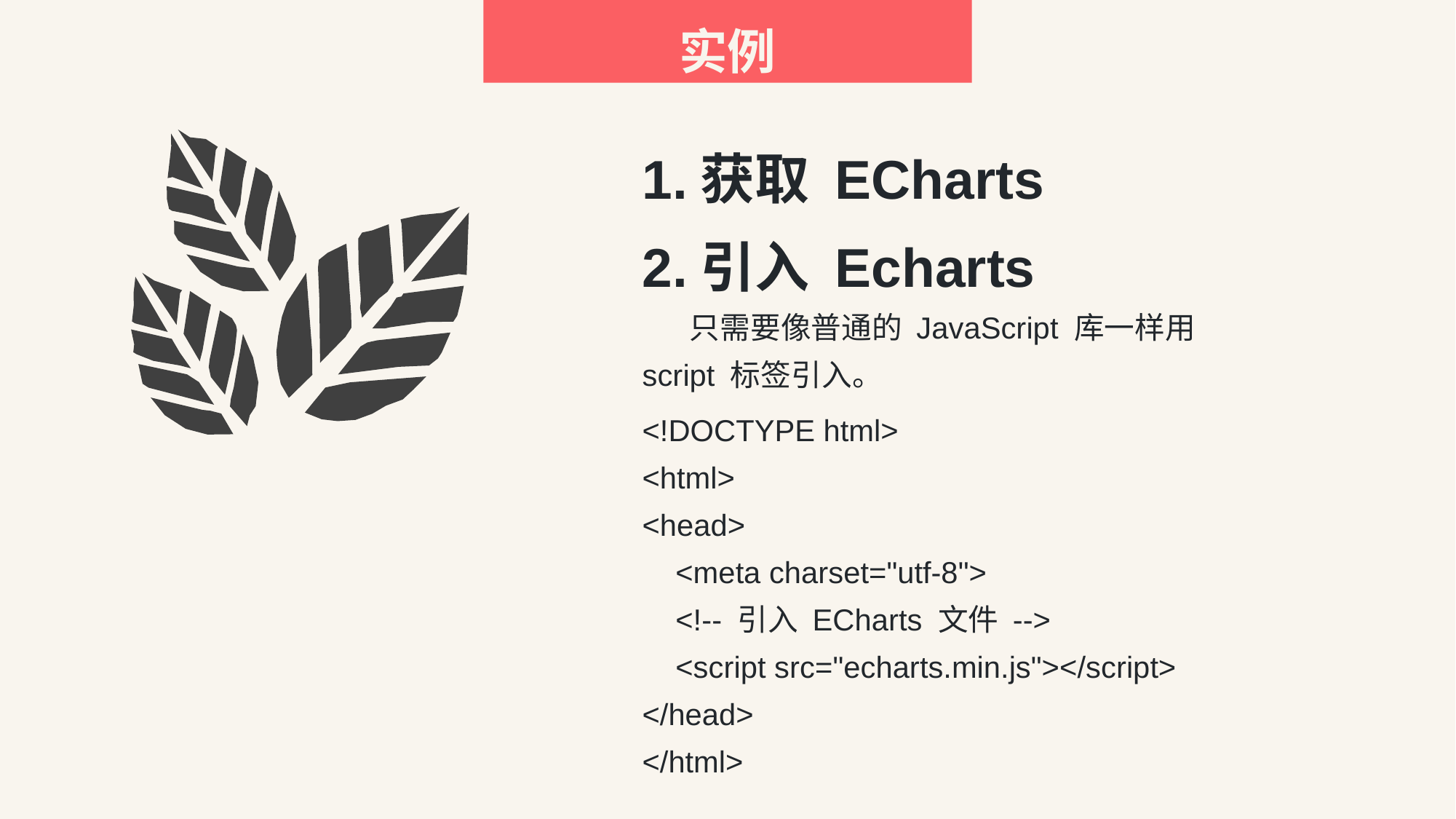

实例

1.获取 ECharts
2.引入 Echarts
      只需要像普通的 JavaScript 库一样用 script 标签引入。
<!DOCTYPE html>
<html>
<head>
    <meta charset="utf-8">
    <!-- 引入 ECharts 文件 -->
    <script src="echarts.min.js"></script>
</head>
</html>